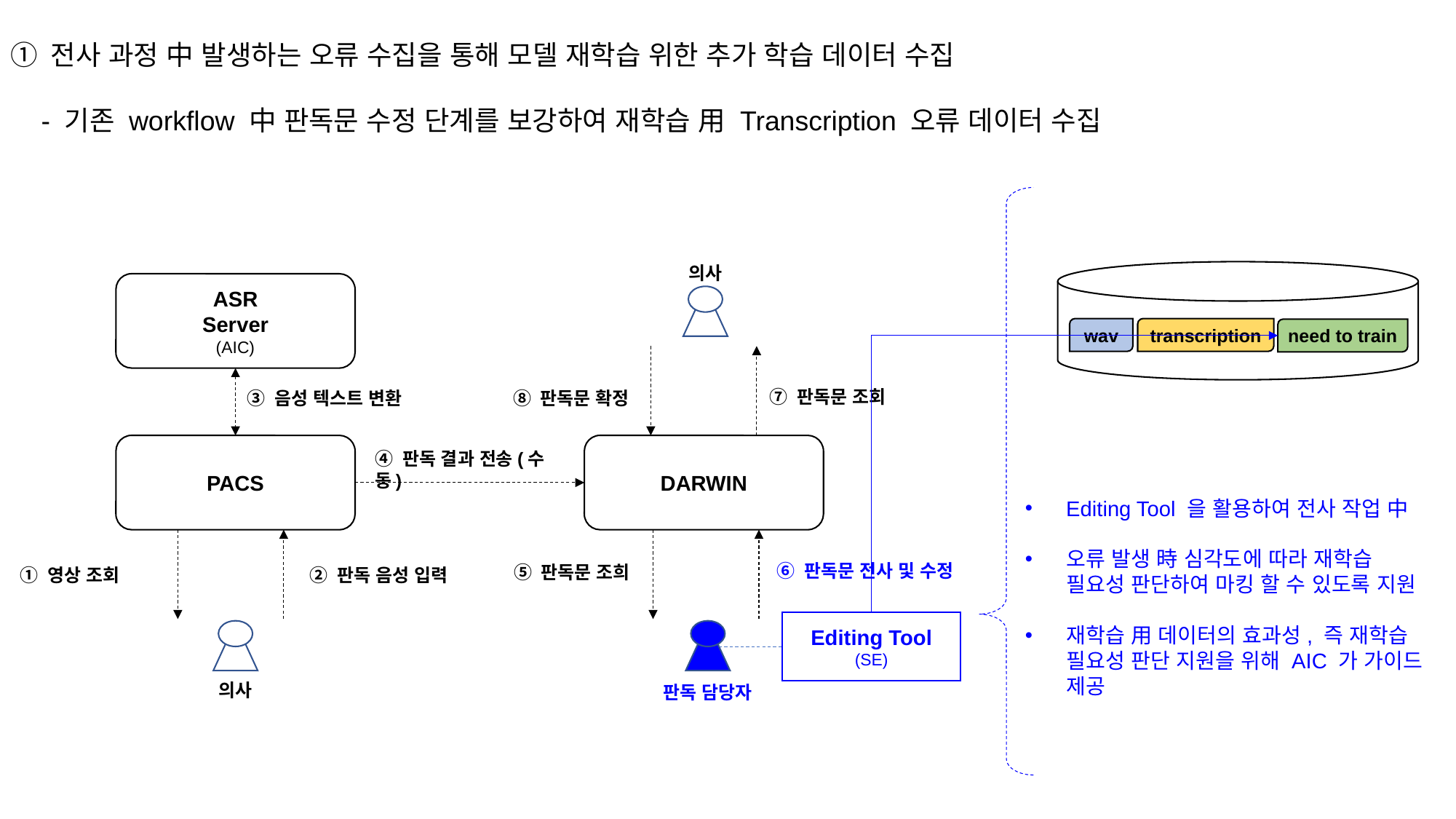

① 전사 과정 中 발생하는 오류 수집을 통해 모델 재학습 위한 추가 학습 데이터 수집
    - 기존 workflow 中 판독문 수정 단계를 보강하여 재학습 用 Transcription 오류 데이터 수집

의사

ASR
Server
(AIC)

wav
transcription
need to train
⑦ 판독문 조회
⑧ 판독문 확정
③ 음성 텍스트 변환
PACS
DARWIN
④ 판독 결과 전송(수동)
Editing Tool 을 활용하여 전사 작업 中

오류 발생 時 심각도에 따라 재학습 필요성 판단하여 마킹 할 수 있도록 지원

재학습 用 데이터의 효과성, 즉 재학습 필요성 판단 지원을 위해 AIC 가 가이드 제공
⑥ 판독문 전사 및 수정
⑤ 판독문 조희
① 영상 조회
② 판독 음성 입력
Editing Tool
(SE)

의사
판독 담당자